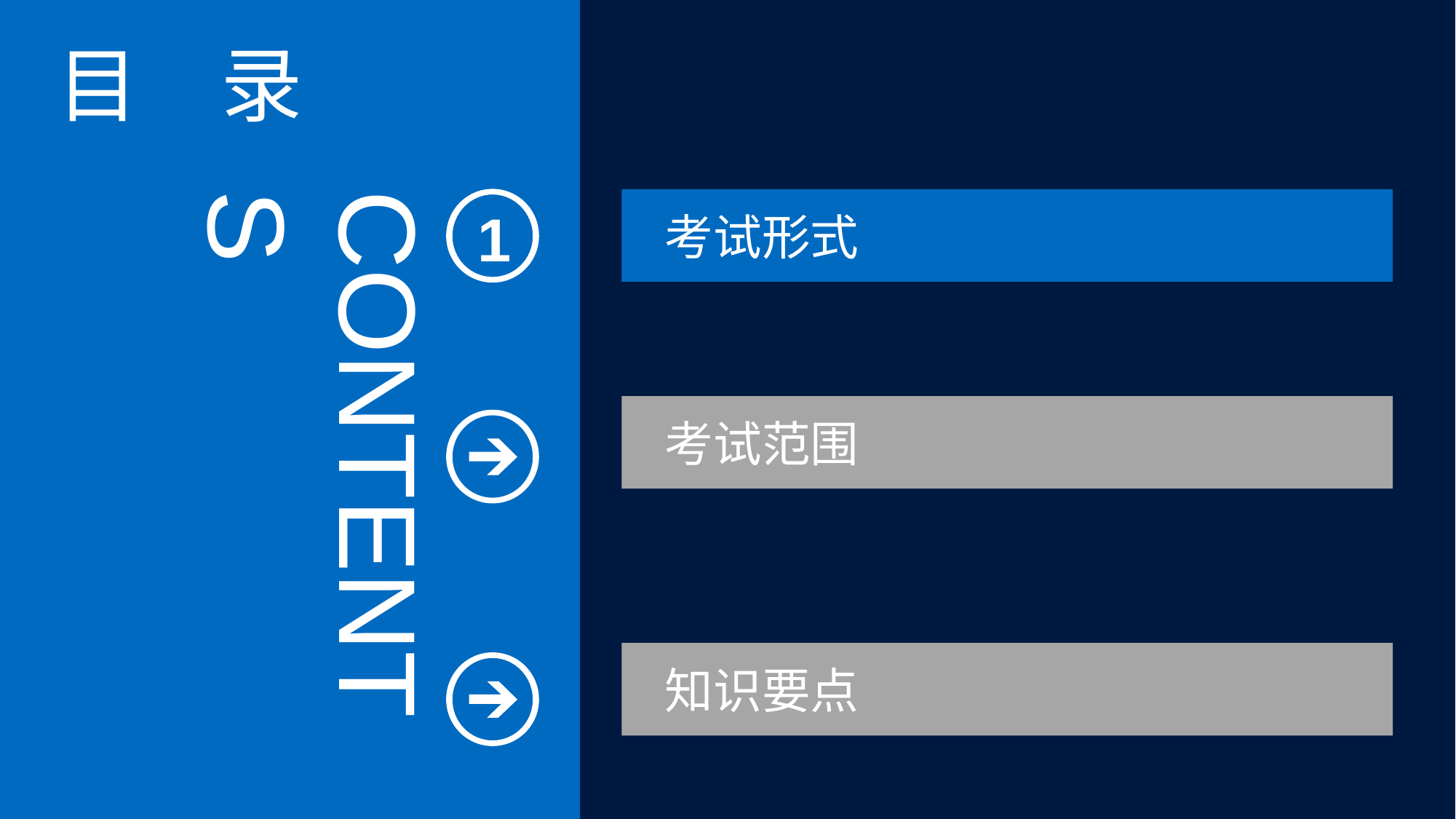

# 目　录
CONTENTS
考试形式

1
考试范围

知识要点